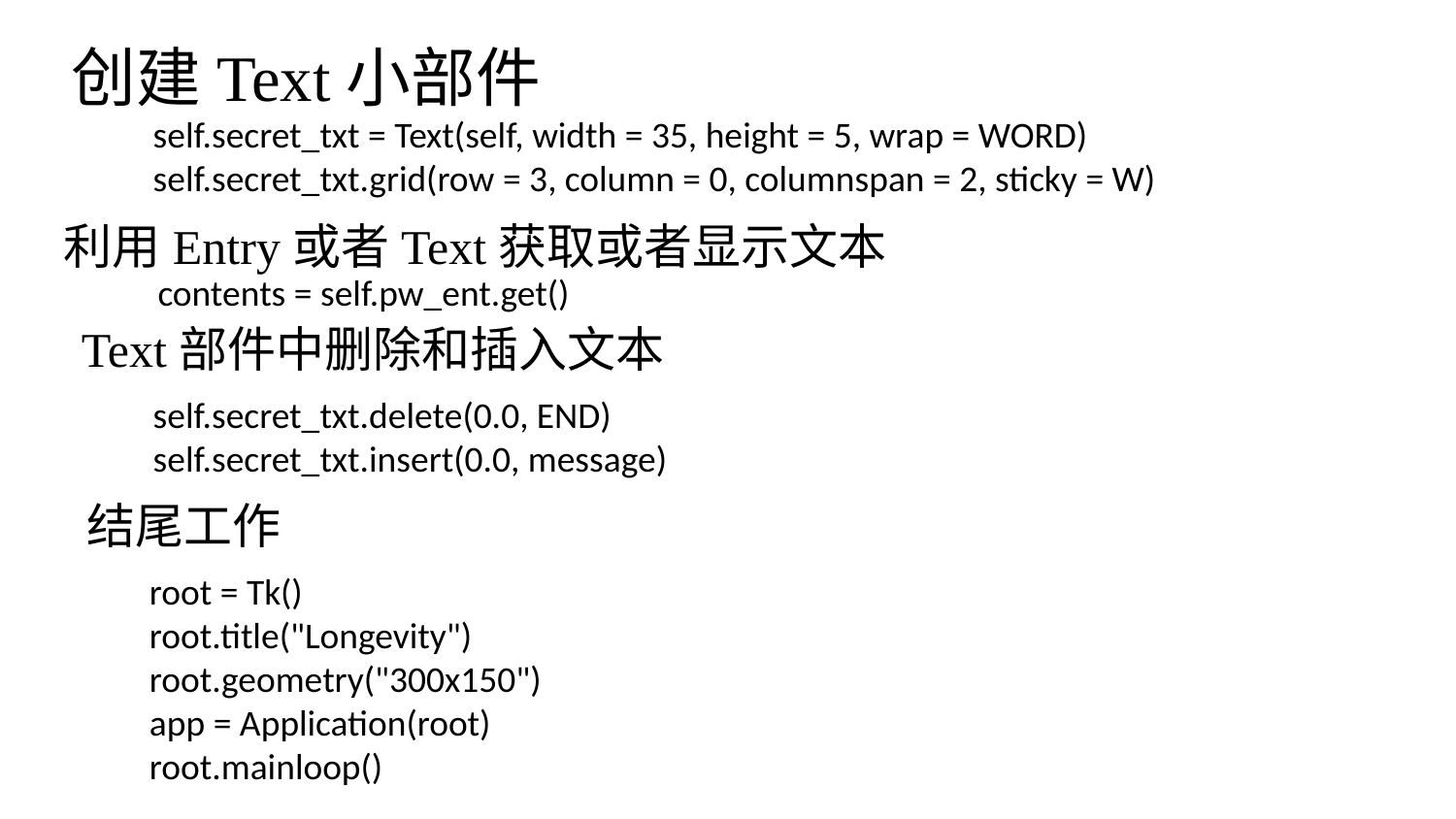

创建Text小部件
        self.secret_txt = Text(self, width = 35, height = 5, wrap = WORD)
        self.secret_txt.grid(row = 3, column = 0, columnspan = 2, sticky = W)
利用Entry或者Text获取或者显示文本
 contents = self.pw_ent.get()
Text部件中删除和插入文本
        self.secret_txt.delete(0.0, END)
        self.secret_txt.insert(0.0, message)
结尾工作
root = Tk()
root.title("Longevity")
root.geometry("300x150")
app = Application(root)
root.mainloop()
15